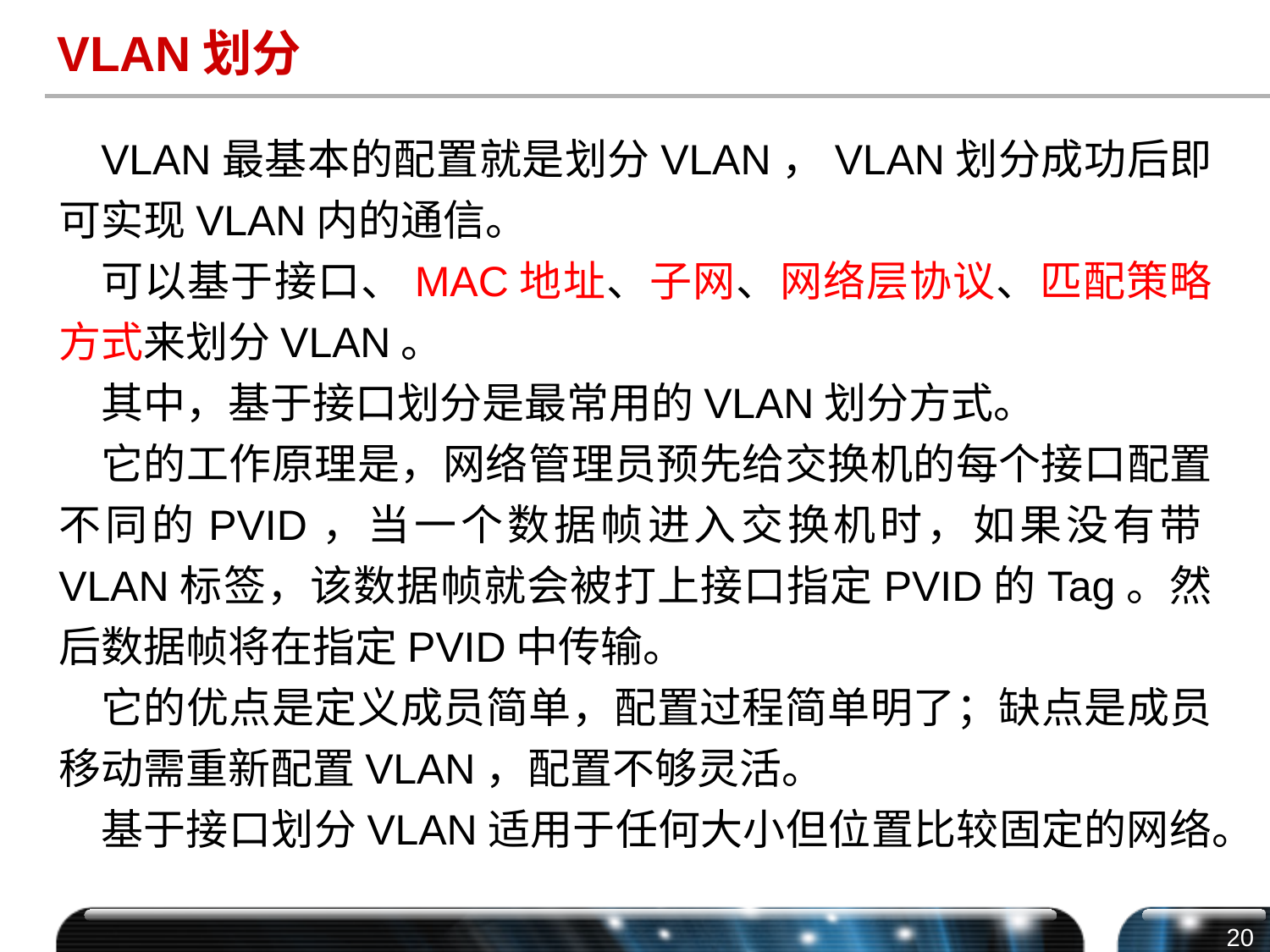

# VLAN划分
VLAN最基本的配置就是划分VLAN，VLAN划分成功后即可实现VLAN内的通信。
可以基于接口、MAC地址、子网、网络层协议、匹配策略方式来划分VLAN。
其中，基于接口划分是最常用的VLAN划分方式。
它的工作原理是，网络管理员预先给交换机的每个接口配置不同的PVID，当一个数据帧进入交换机时，如果没有带VLAN标签，该数据帧就会被打上接口指定PVID的Tag。然后数据帧将在指定PVID中传输。
它的优点是定义成员简单，配置过程简单明了；缺点是成员移动需重新配置VLAN，配置不够灵活。
基于接口划分VLAN适用于任何大小但位置比较固定的网络。